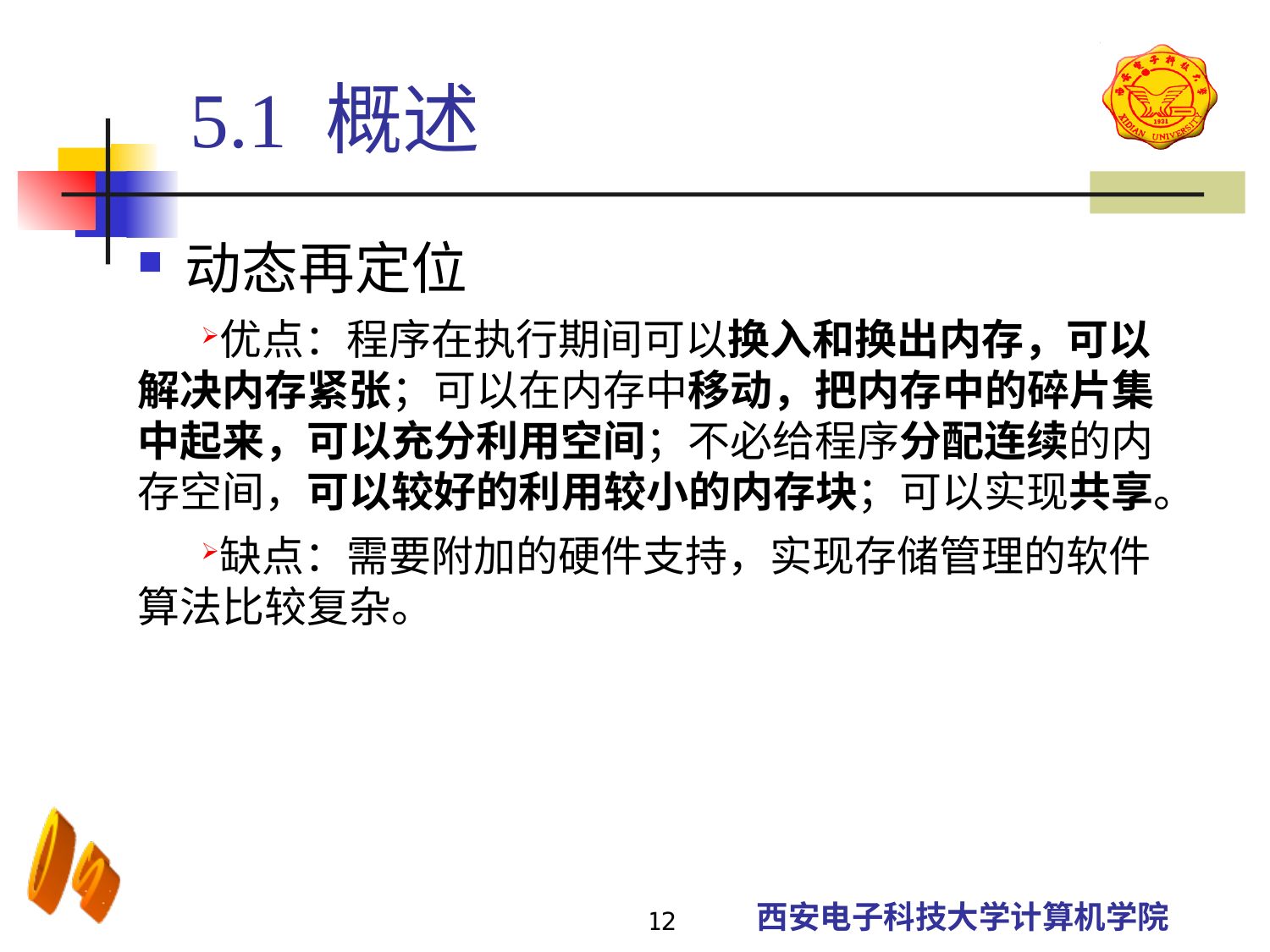

5.1 概述
动态再定位
优点：程序在执行期间可以换入和换出内存，可以解决内存紧张；可以在内存中移动，把内存中的碎片集中起来，可以充分利用空间；不必给程序分配连续的内存空间，可以较好的利用较小的内存块；可以实现共享。
缺点：需要附加的硬件支持，实现存储管理的软件算法比较复杂。
12